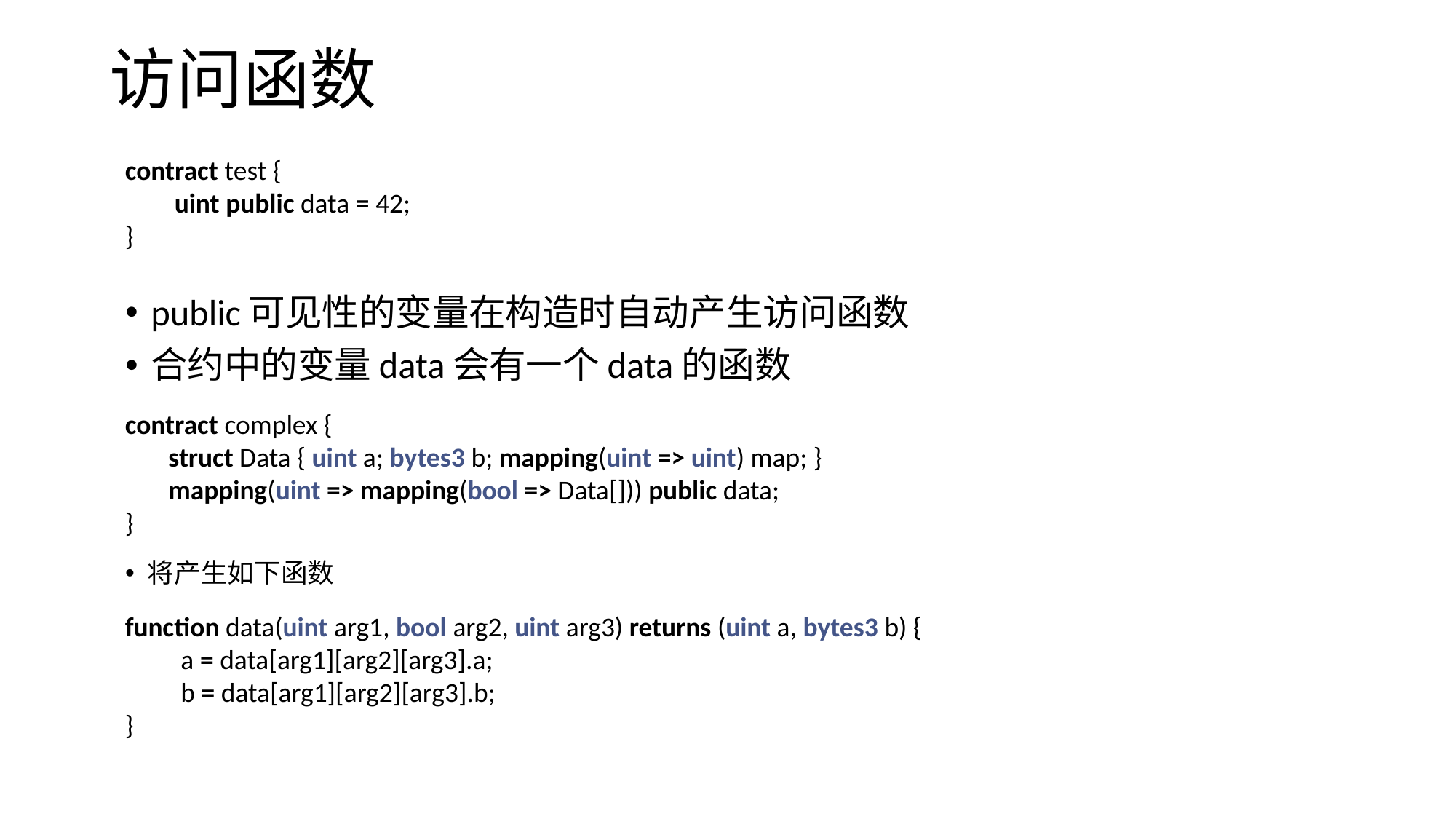

# 访问函数
contract test {
        uint public data = 42;
}
public可见性的变量在构造时自动产生访问函数
合约中的变量data会有一个data的函数
contract complex {
       struct Data { uint a; bytes3 b; mapping(uint => uint) map; }
       mapping(uint => mapping(bool => Data[])) public data;
}
将产生如下函数
function data(uint arg1, bool arg2, uint arg3) returns (uint a, bytes3 b) {
         a = data[arg1][arg2][arg3].a;
         b = data[arg1][arg2][arg3].b;
}